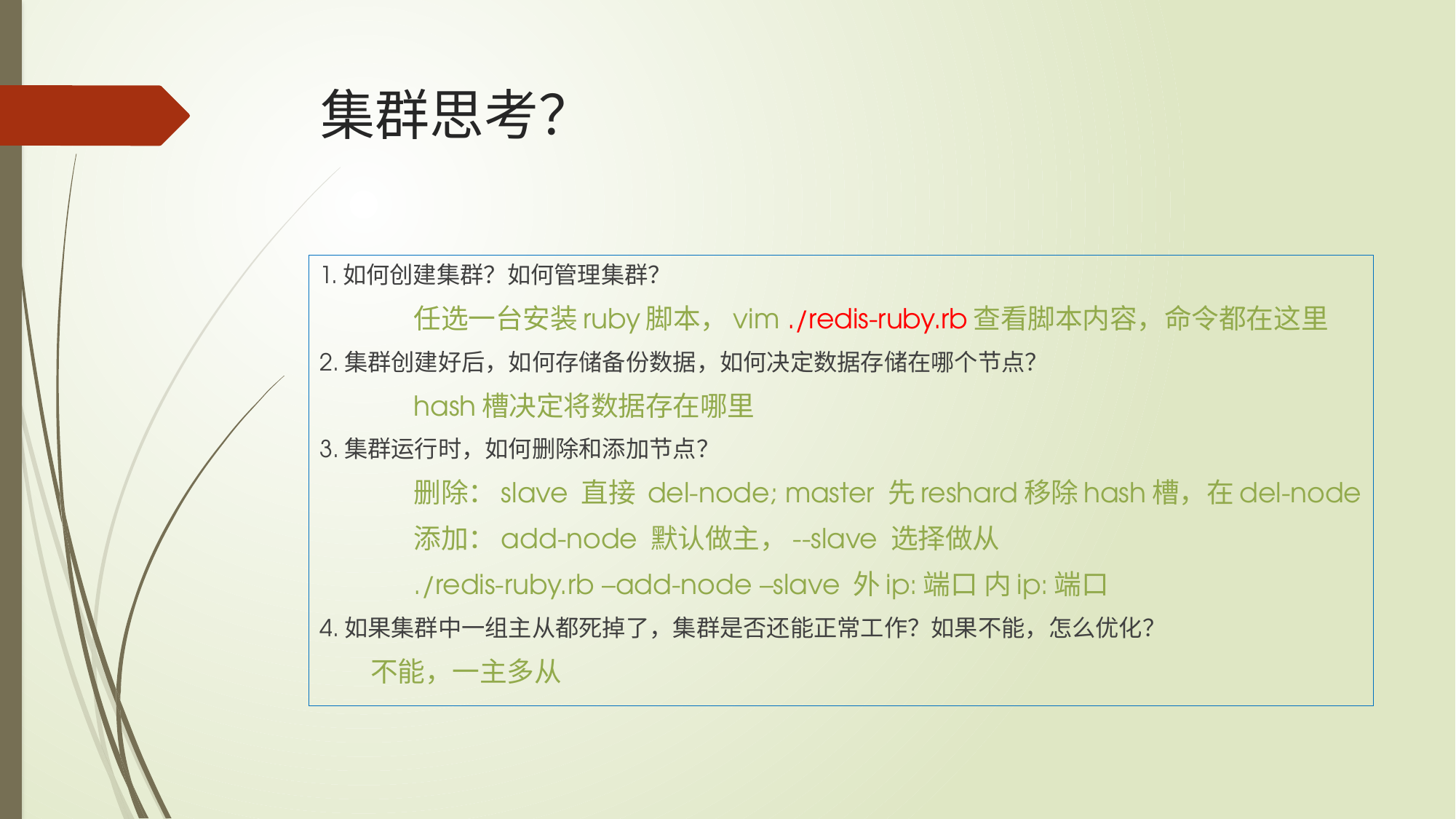

# 集群思考？
1.如何创建集群？如何管理集群？
	任选一台安装ruby脚本，vim ./redis-ruby.rb查看脚本内容，命令都在这里
2.集群创建好后，如何存储备份数据，如何决定数据存储在哪个节点？
	hash槽决定将数据存在哪里
3.集群运行时，如何删除和添加节点？
	删除：slave 直接 del-node; master 先reshard移除hash槽，在del-node
	添加：add-node 默认做主，--slave 选择做从
		./redis-ruby.rb –add-node –slave 外ip:端口 内ip:端口
4.如果集群中一组主从都死掉了，集群是否还能正常工作？如果不能，怎么优化？
	不能，一主多从